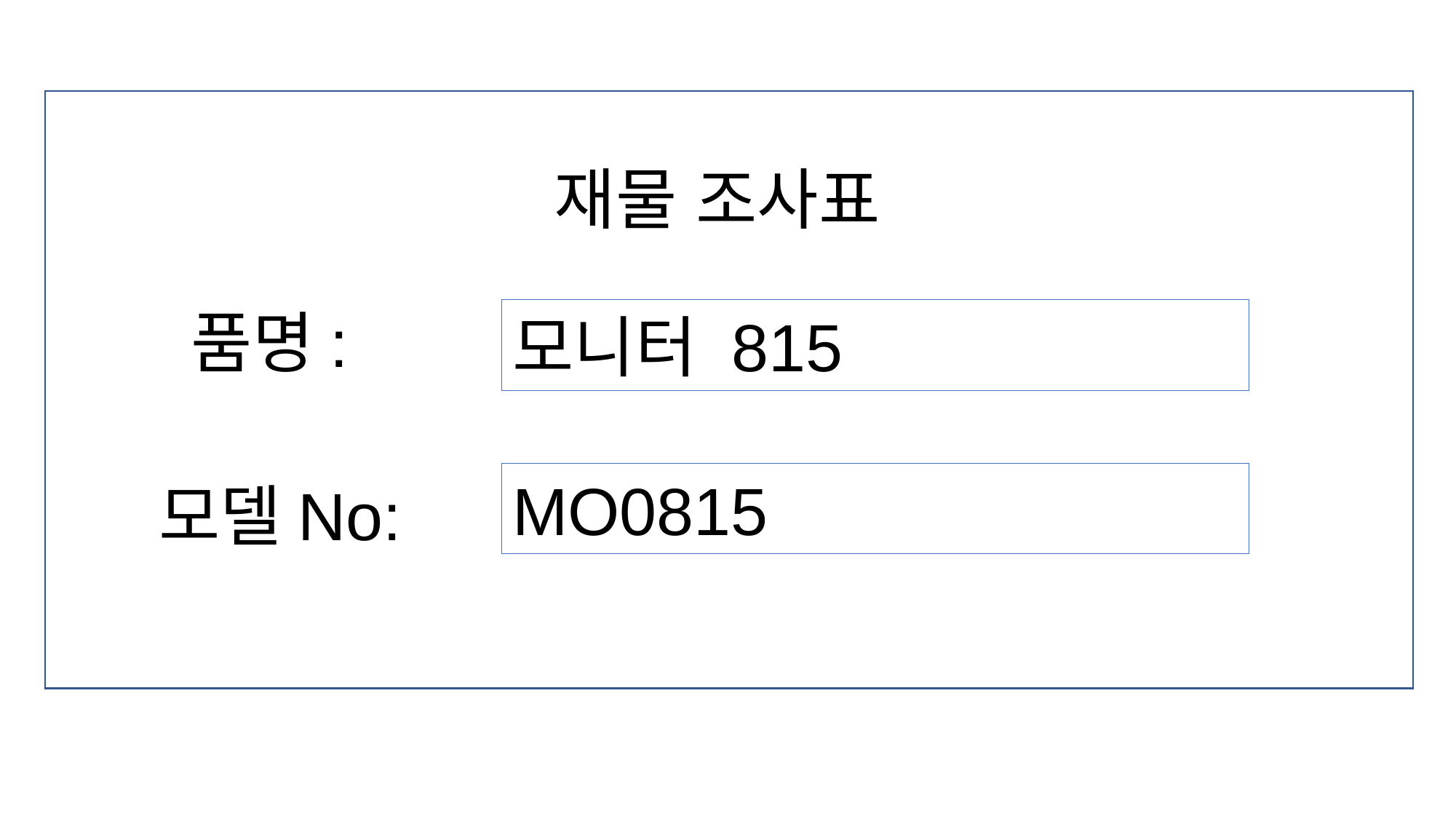

재물 조사표
품명:
모니터 815
MO0815
모델No: